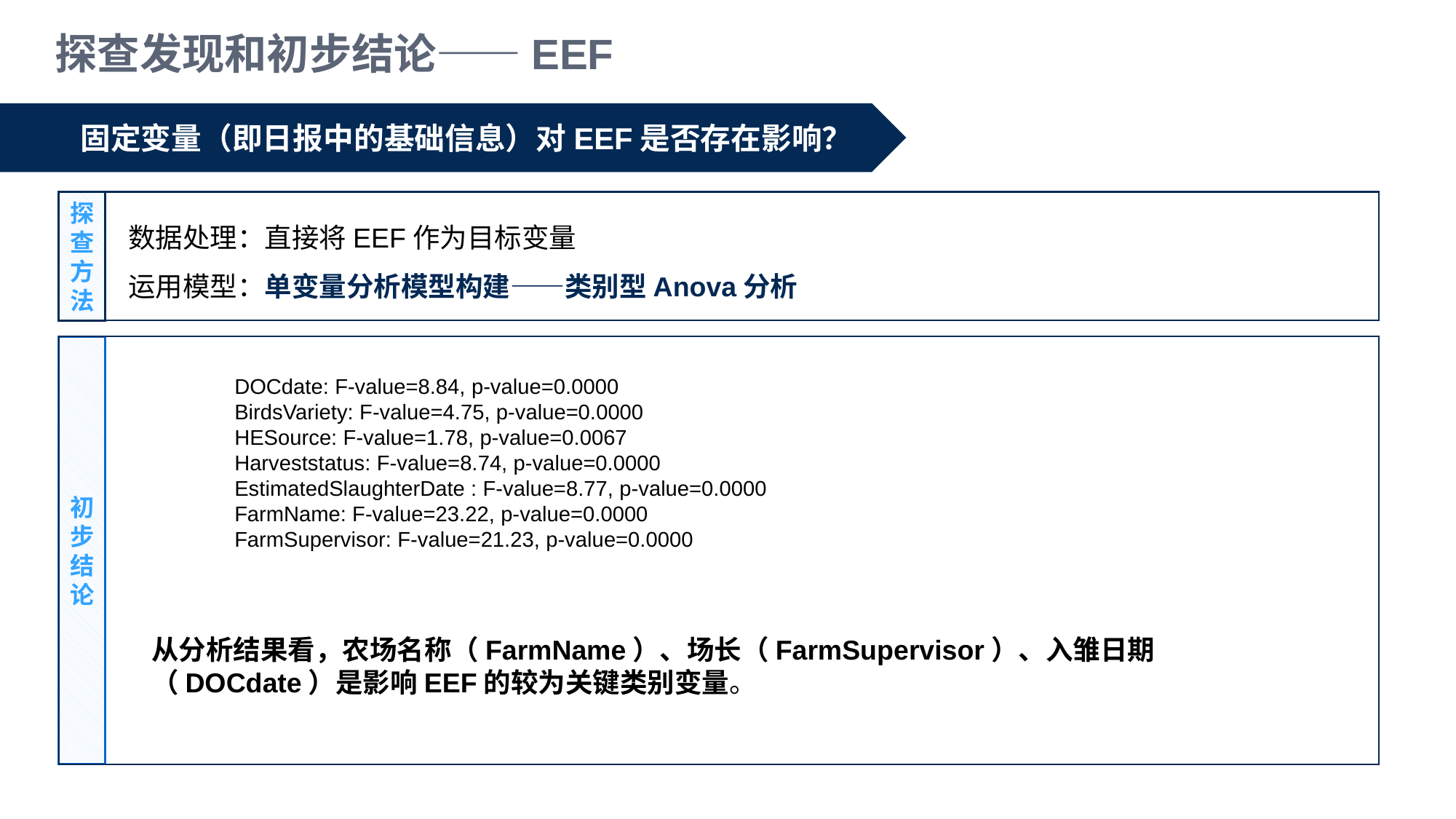

探查发现和初步结论——EEF

固定变量（即日报中的基础信息）对EEF是否存在影响？

探查方法

数据处理：直接将EEF作为目标变量
运用模型：单变量分析模型构建——类别型Anova分析

初步结论

DOCdate: F-value=8.84, p-value=0.0000
BirdsVariety: F-value=4.75, p-value=0.0000
HESource: F-value=1.78, p-value=0.0067
Harveststatus: F-value=8.74, p-value=0.0000
EstimatedSlaughterDate : F-value=8.77, p-value=0.0000
FarmName: F-value=23.22, p-value=0.0000
FarmSupervisor: F-value=21.23, p-value=0.0000
从分析结果看，农场名称（FarmName）、场长（FarmSupervisor）、入雏日期（DOCdate）是影响EEF的较为关键类别变量​​。